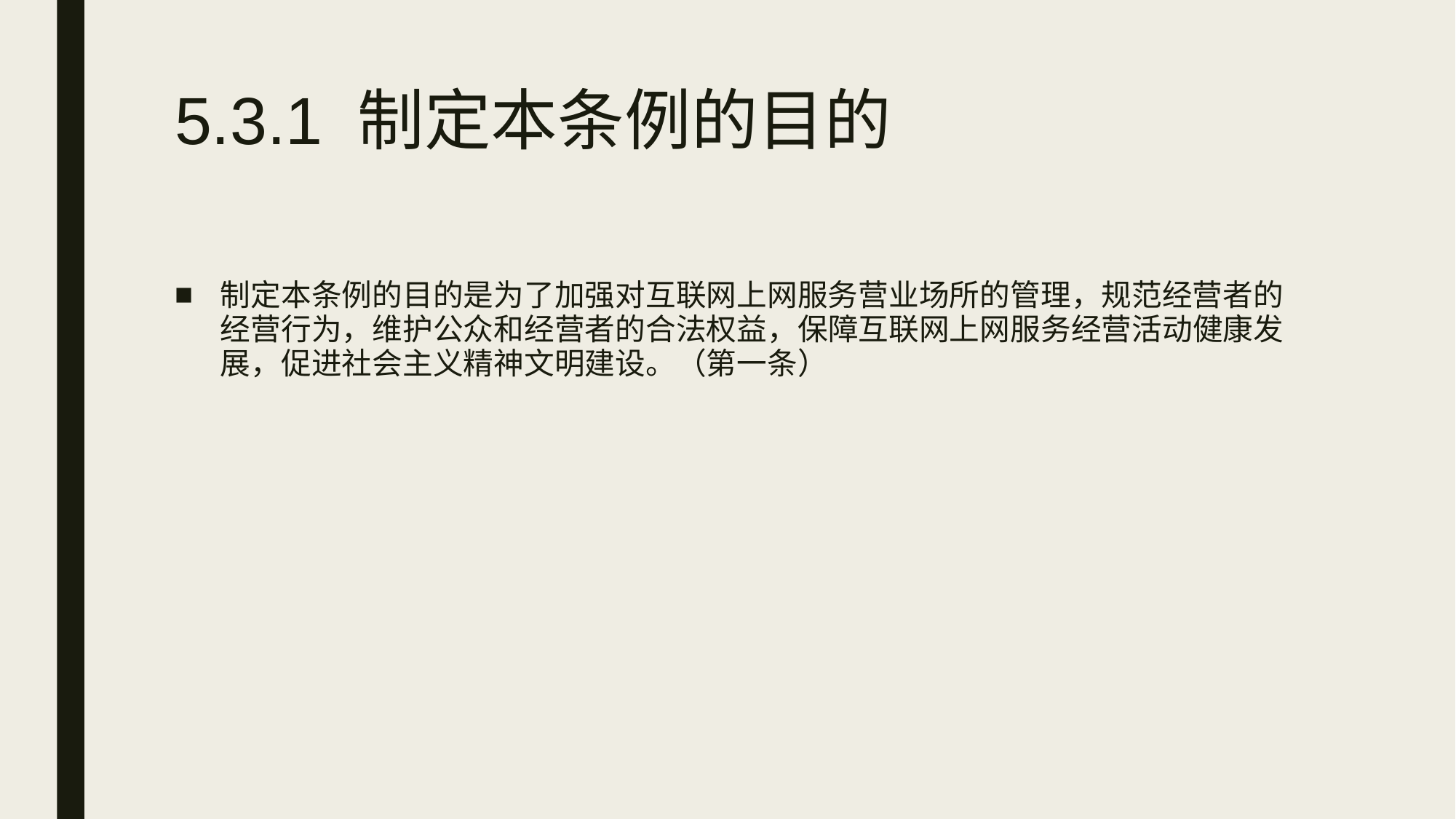

# 5.3.1 制定本条例的目的
制定本条例的目的是为了加强对互联网上网服务营业场所的管理，规范经营者的经营行为，维护公众和经营者的合法权益，保障互联网上网服务经营活动健康发展，促进社会主义精神文明建设。（第一条）